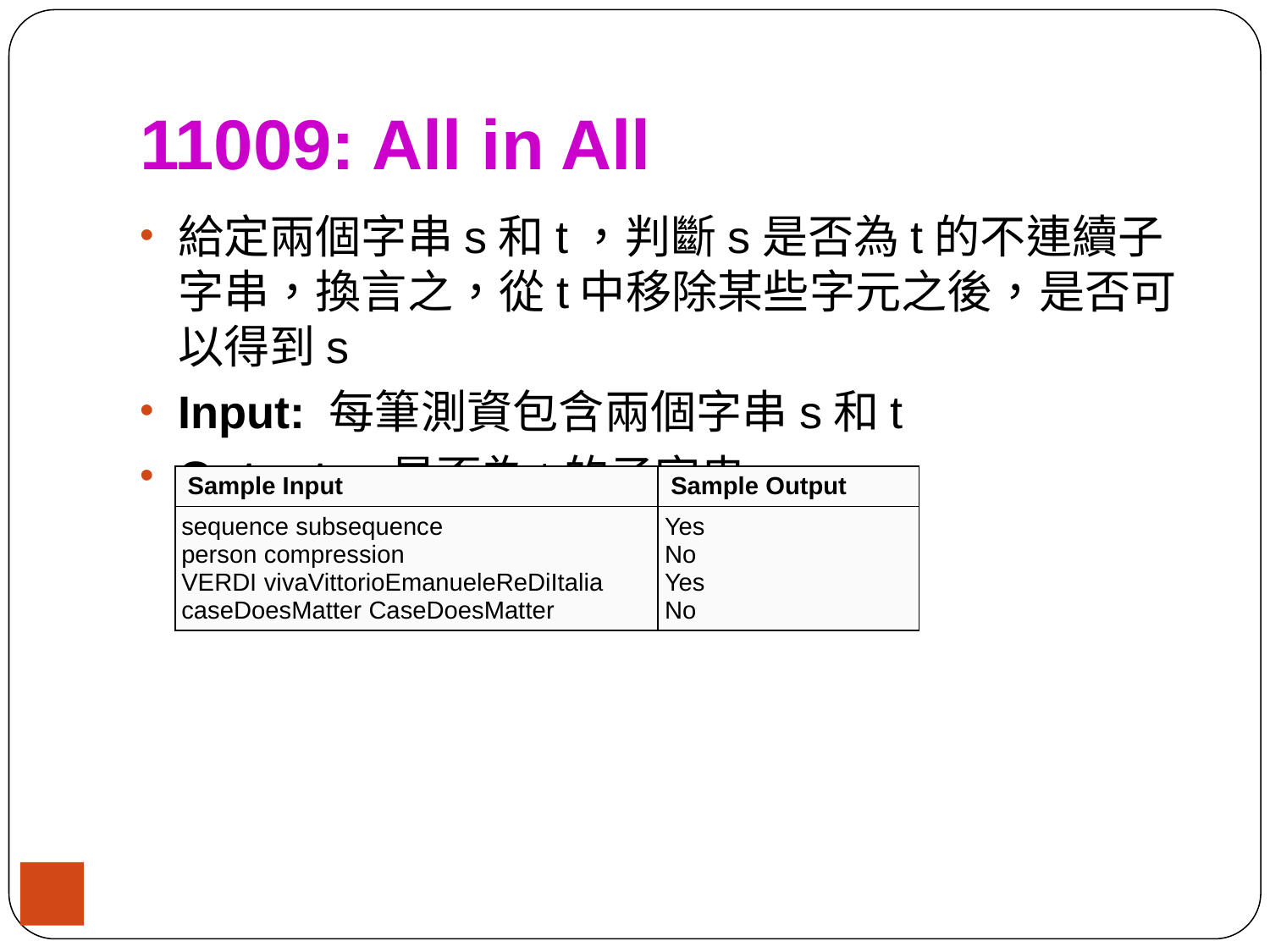

# 11009: All in All
給定兩個字串s和t，判斷s是否為t的不連續子字串，換言之，從t中移除某些字元之後，是否可以得到s
Input: 每筆測資包含兩個字串s和t
Output: s是否為t的子字串
| Sample Input | Sample Output |
| --- | --- |
| sequence subsequence person compression VERDI vivaVittorioEmanueleReDiItalia caseDoesMatter CaseDoesMatter | Yes No Yes No |